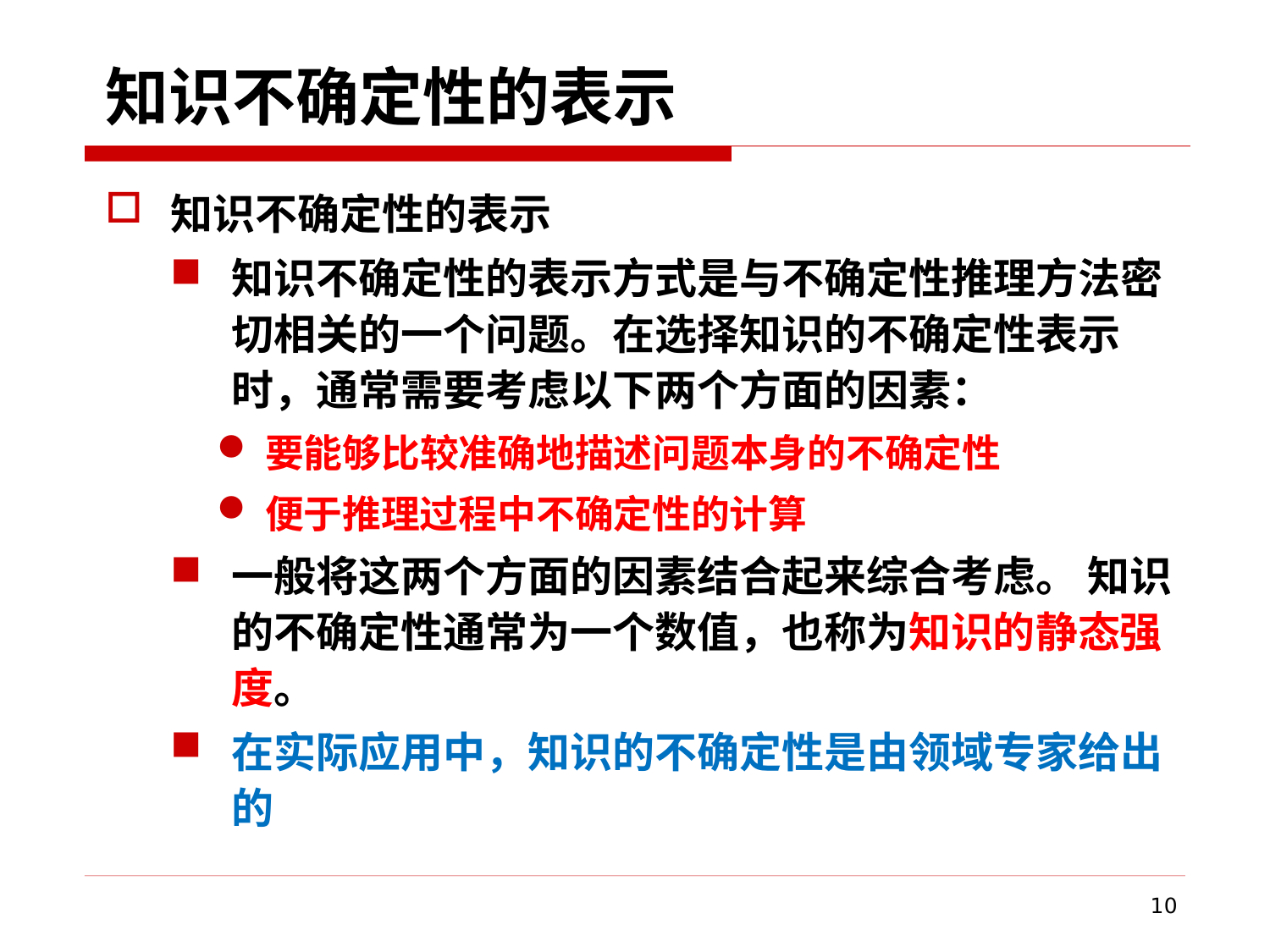

# 知识不确定性的表示
知识不确定性的表示
知识不确定性的表示方式是与不确定性推理方法密切相关的一个问题。在选择知识的不确定性表示时，通常需要考虑以下两个方面的因素：
要能够比较准确地描述问题本身的不确定性
便于推理过程中不确定性的计算
一般将这两个方面的因素结合起来综合考虑。 知识的不确定性通常为一个数值，也称为知识的静态强度。
在实际应用中，知识的不确定性是由领域专家给出的
10